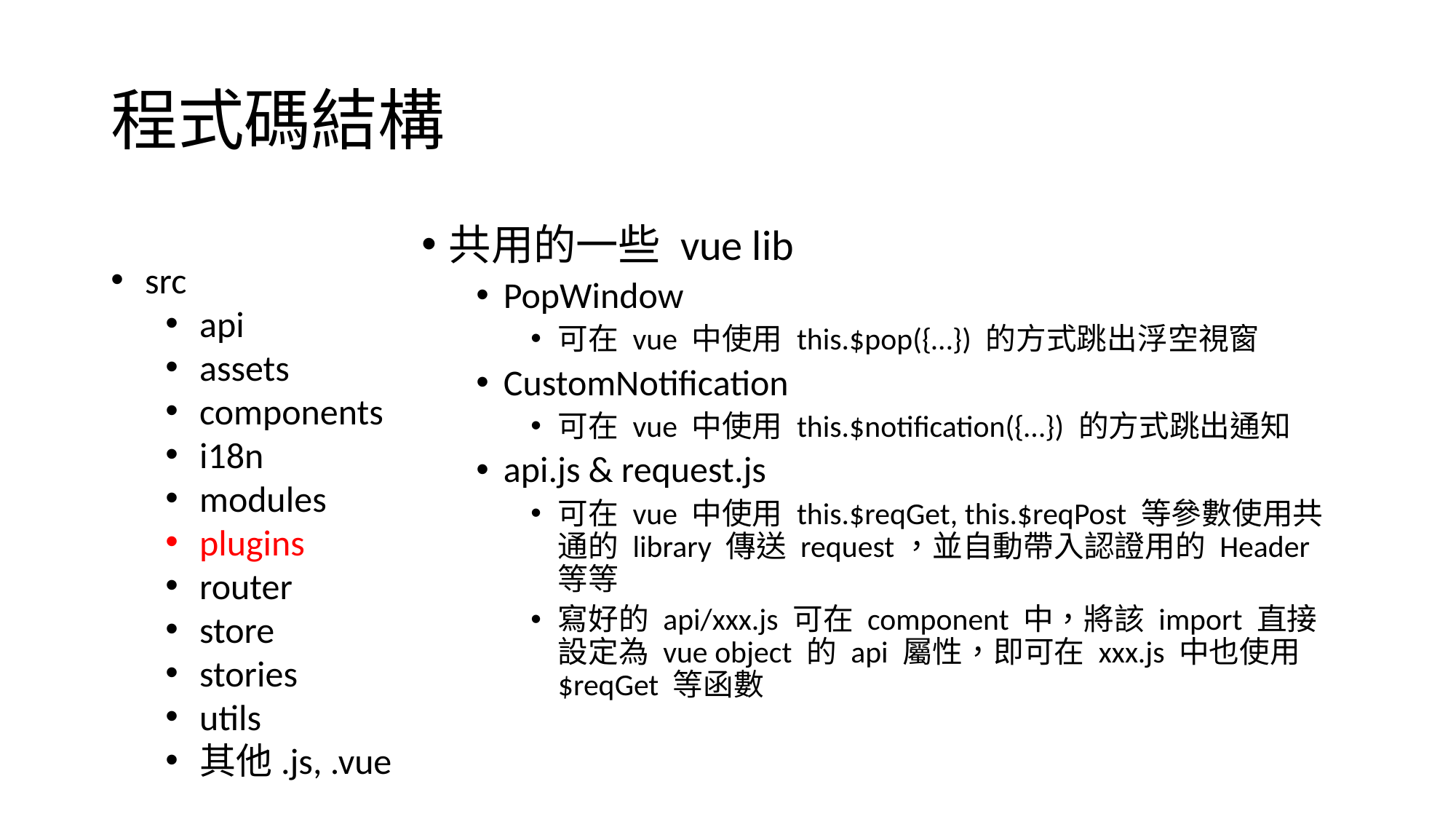

# 程式碼結構
共用的一些 vue lib
PopWindow
可在 vue 中使用 this.$pop({…}) 的方式跳出浮空視窗
CustomNotification
可在 vue 中使用 this.$notification({…}) 的方式跳出通知
api.js & request.js
可在 vue 中使用 this.$reqGet, this.$reqPost 等參數使用共通的 library 傳送 request，並自動帶入認證用的 Header 等等
寫好的 api/xxx.js 可在 component 中，將該 import 直接設定為 vue object 的 api 屬性，即可在 xxx.js 中也使用 $reqGet 等函數
src
api
assets
components
i18n
modules
plugins
router
store
stories
utils
其他.js, .vue